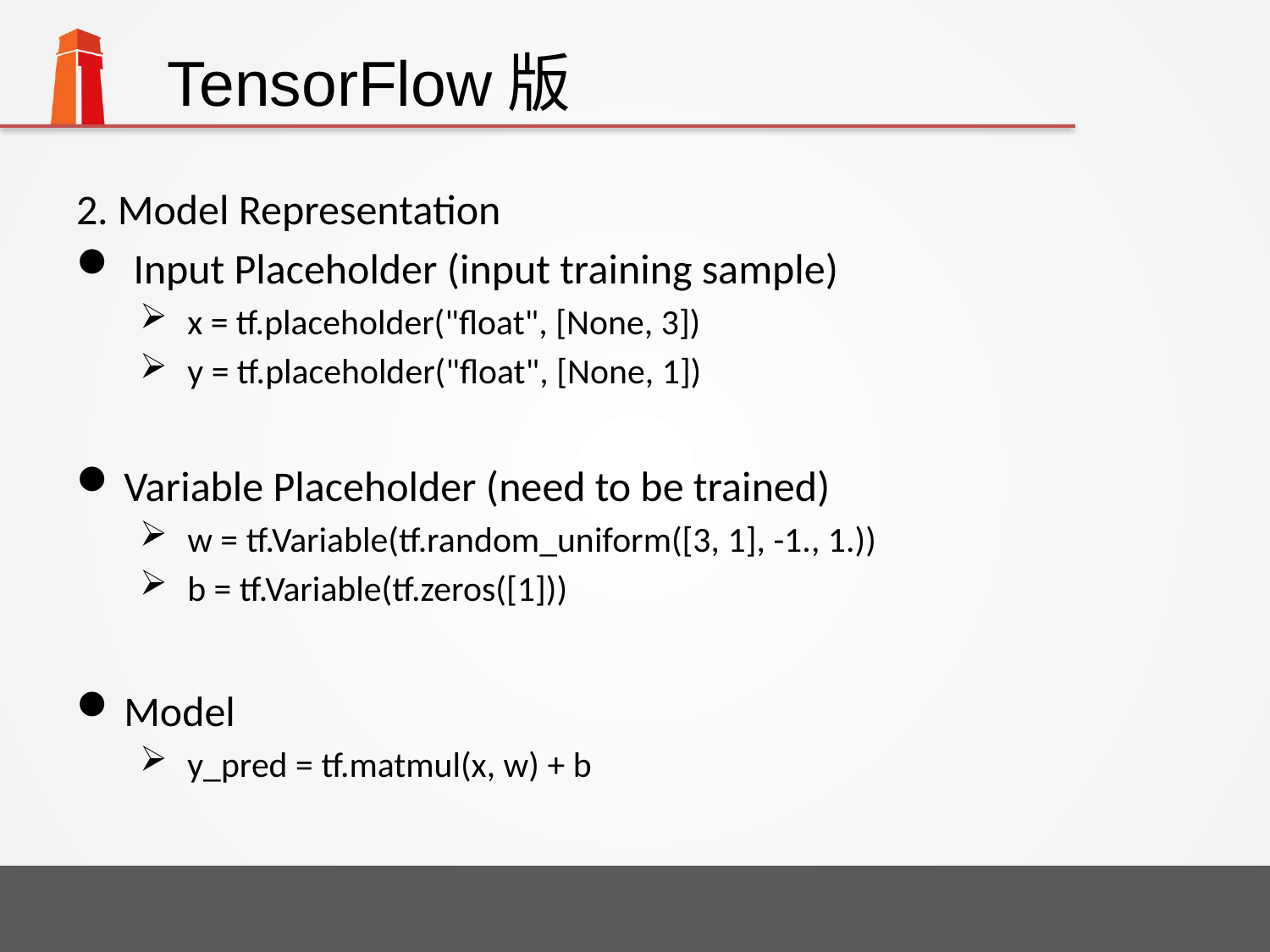

# TensorFlow版
2. Model Representation
 Input Placeholder (input training sample)
x = tf.placeholder("float", [None, 3])
y = tf.placeholder("float", [None, 1])

Variable Placeholder (need to be trained)
w = tf.Variable(tf.random_uniform([3, 1], -1., 1.))
b = tf.Variable(tf.zeros([1]))

Model
y_pred = tf.matmul(x, w) + b